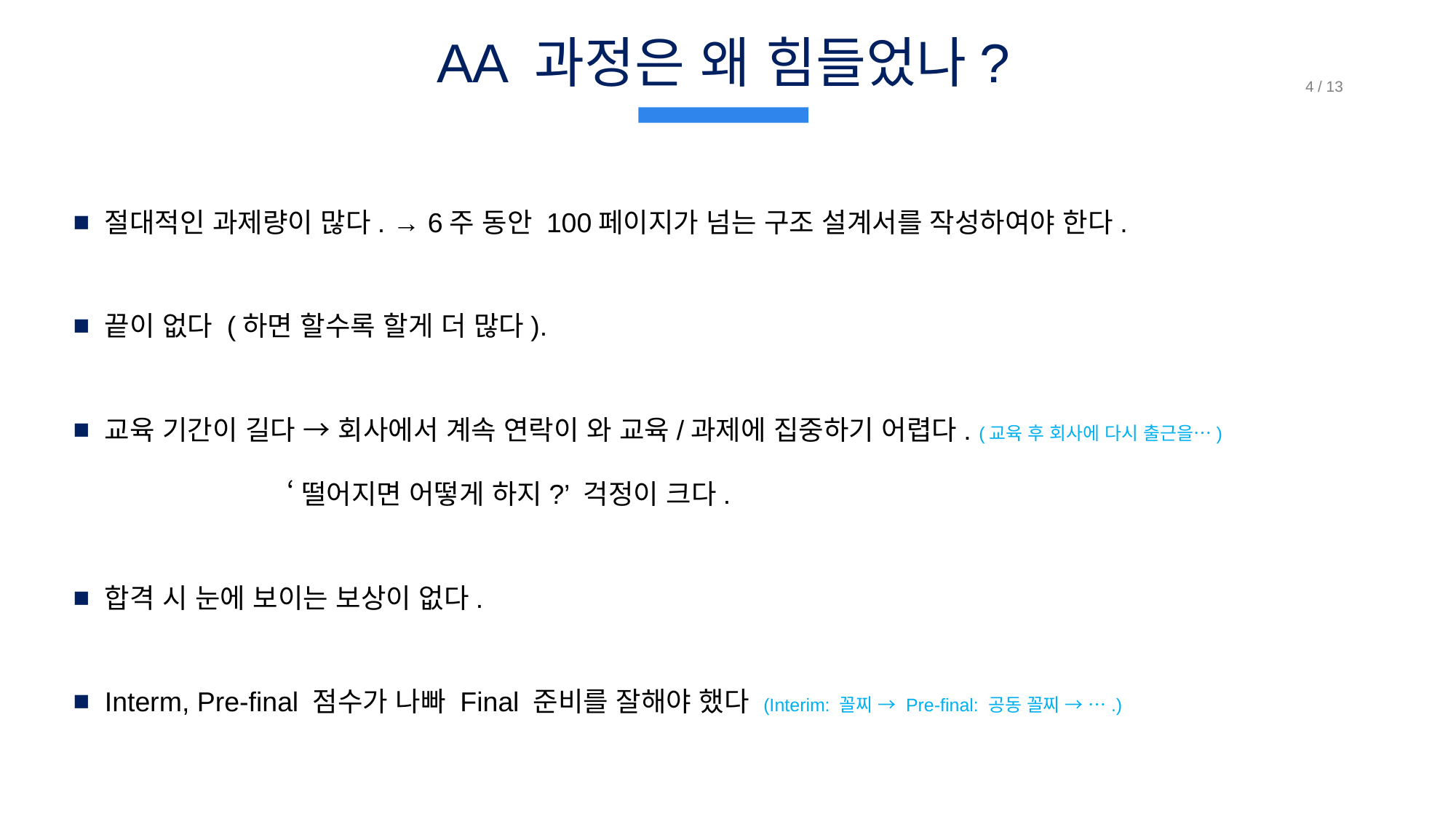

# AA 과정은 왜 힘들었나?
절대적인 과제량이 많다. → 6주 동안 100페이지가 넘는 구조 설계서를 작성하여야 한다.

끝이 없다 (하면 할수록 할게 더 많다).

교육 기간이 길다 → 회사에서 계속 연락이 와 교육/과제에 집중하기 어렵다. (교육 후 회사에 다시 출근을…)
                            ‘떨어지면 어떻게 하지?’ 걱정이 크다.

합격 시 눈에 보이는 보상이 없다.

Interm, Pre-final 점수가 나빠 Final 준비를 잘해야 했다 (Interim: 꼴찌 → Pre-final: 공동 꼴찌 → ….)